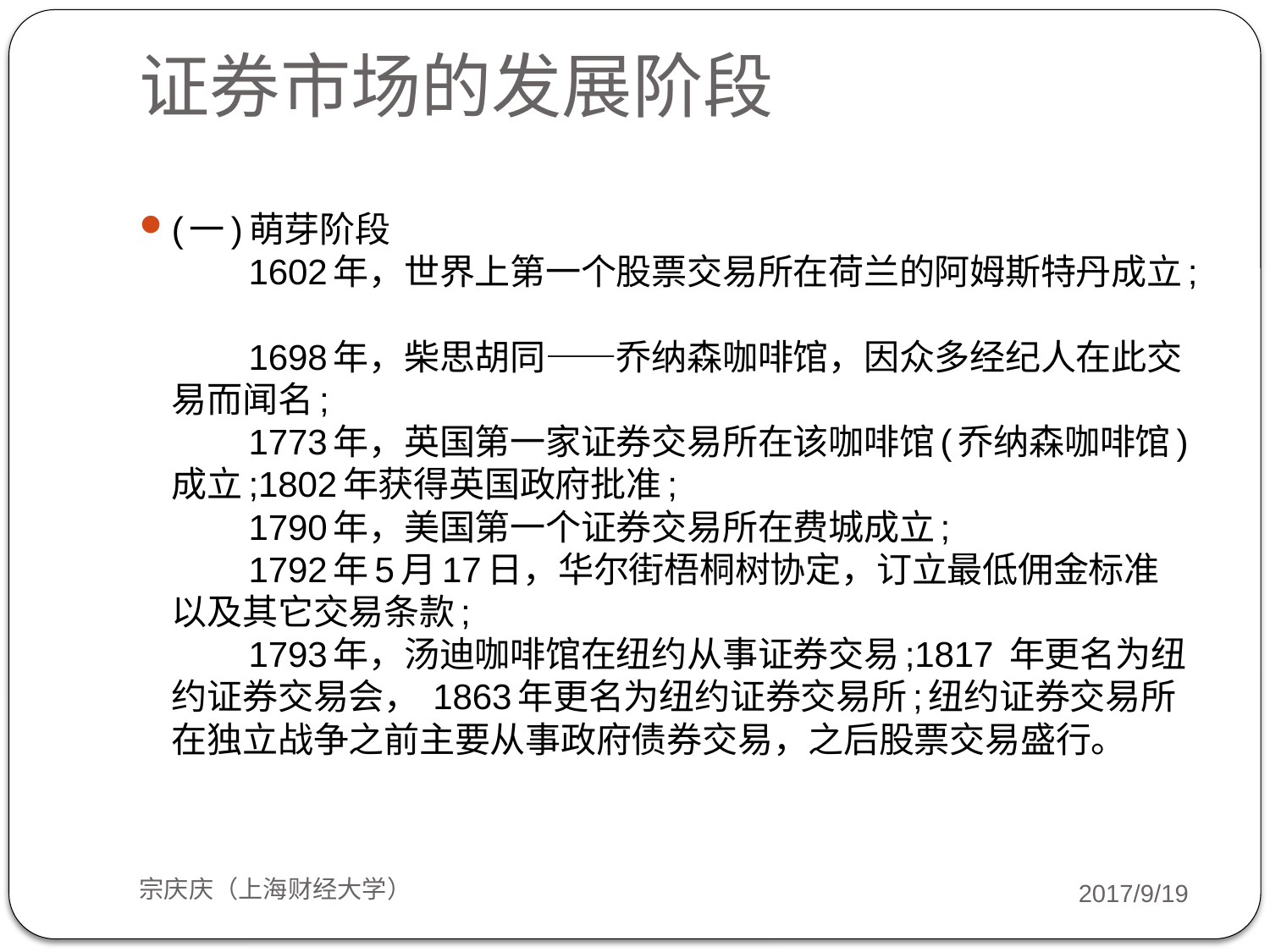

# 证券市场的发展阶段
(一)萌芽阶段
　　1602年，世界上第一个股票交易所在荷兰的阿姆斯特丹成立;
　　1698年，柴思胡同——乔纳森咖啡馆，因众多经纪人在此交易而闻名;
　　1773年，英国第一家证券交易所在该咖啡馆(乔纳森咖啡馆)成立;1802年获得英国政府批准;
　　1790年，美国第一个证券交易所在费城成立;
　　1792年5月17日，华尔街梧桐树协定，订立最低佣金标准以及其它交易条款;
　　1793年，汤迪咖啡馆在纽约从事证券交易;1817 年更名为纽约证券交易会， 1863年更名为纽约证券交易所;纽约证券交易所在独立战争之前主要从事政府债券交易，之后股票交易盛行。
宗庆庆（上海财经大学）
2017/9/19